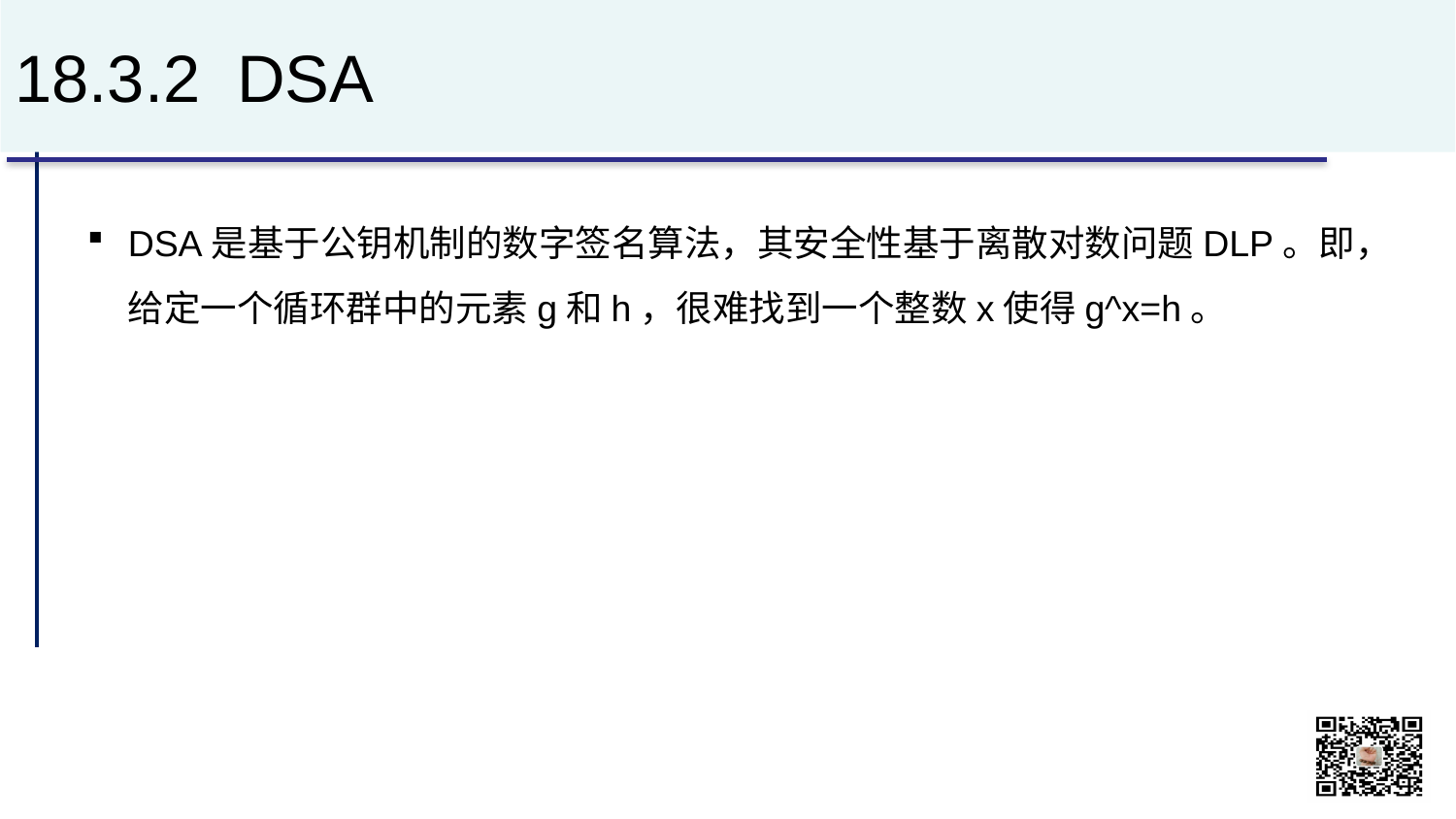

# 18.3.2  DSA
DSA是基于公钥机制的数字签名算法，其安全性基于离散对数问题DLP。即，给定一个循环群中的元素g和h，很难找到一个整数x使得g^x=h。